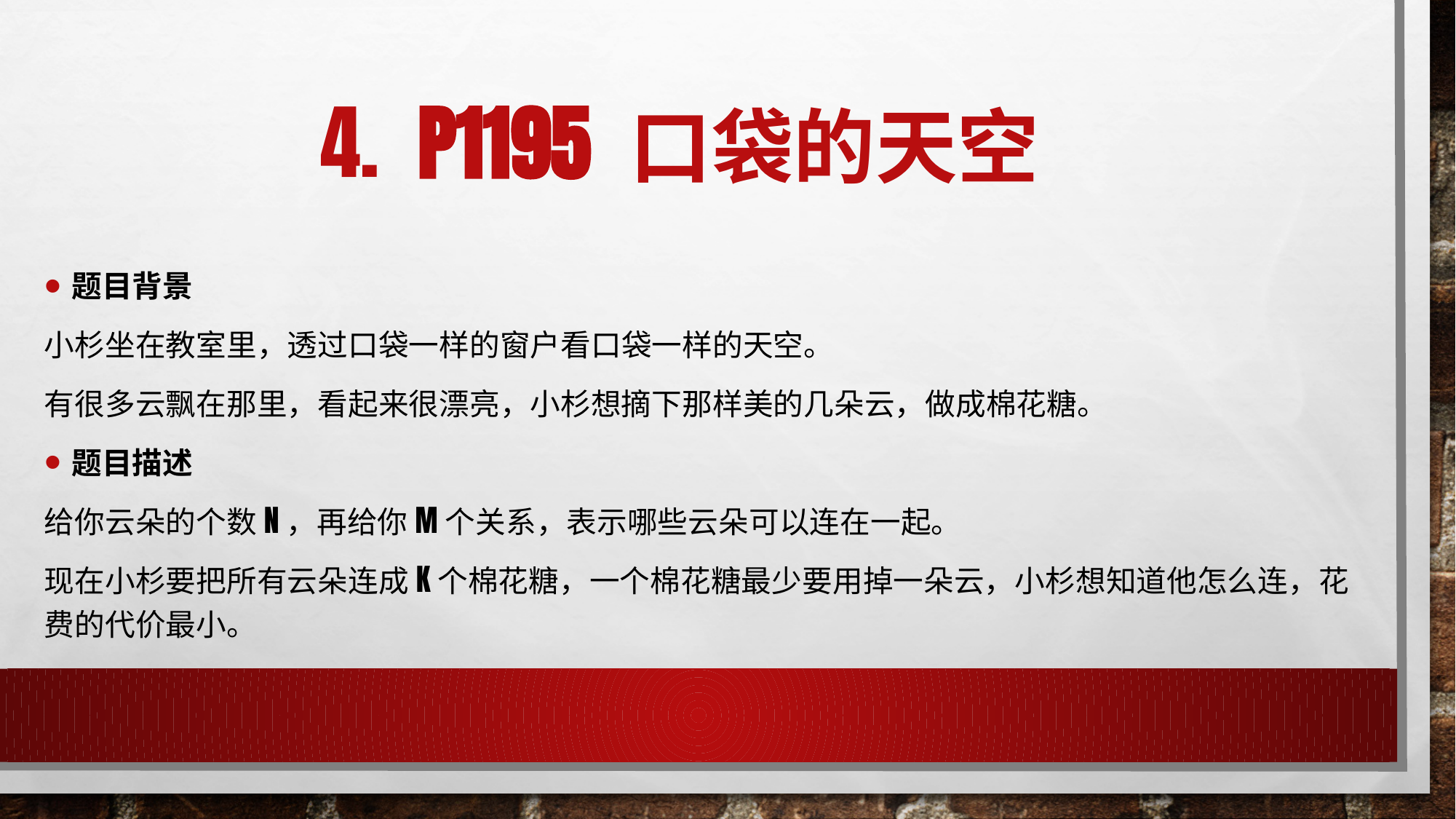

# 4.  P1195 口袋的天空
题目背景
小杉坐在教室里，透过口袋一样的窗户看口袋一样的天空。
有很多云飘在那里，看起来很漂亮，小杉想摘下那样美的几朵云，做成棉花糖。
题目描述
给你云朵的个数N，再给你M个关系，表示哪些云朵可以连在一起。
现在小杉要把所有云朵连成K个棉花糖，一个棉花糖最少要用掉一朵云，小杉想知道他怎么连，花费的代价最小。